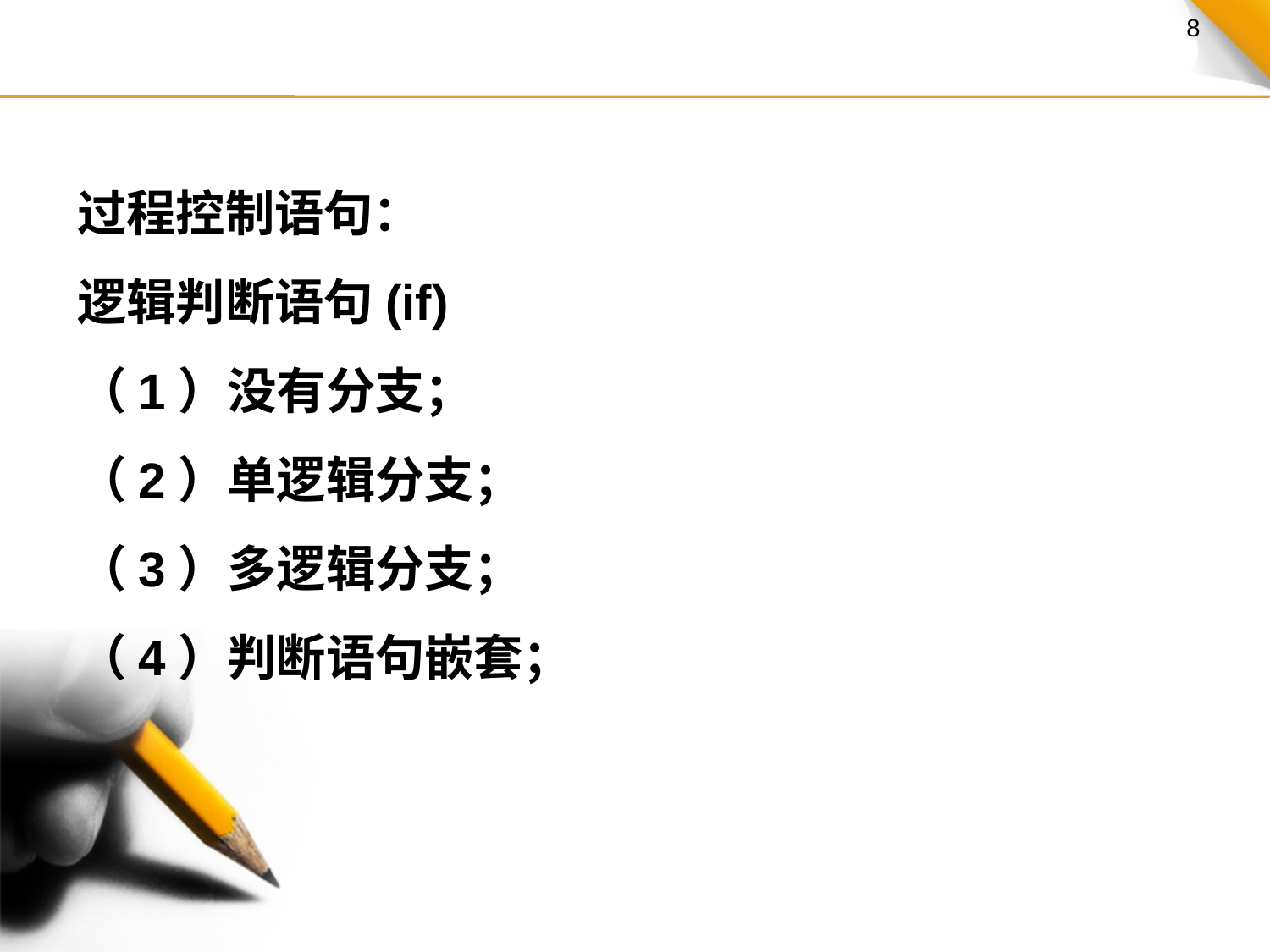

过程控制语句：
逻辑判断语句(if)
（1）没有分支；
（2）单逻辑分支；
（3）多逻辑分支；
（4）判断语句嵌套；